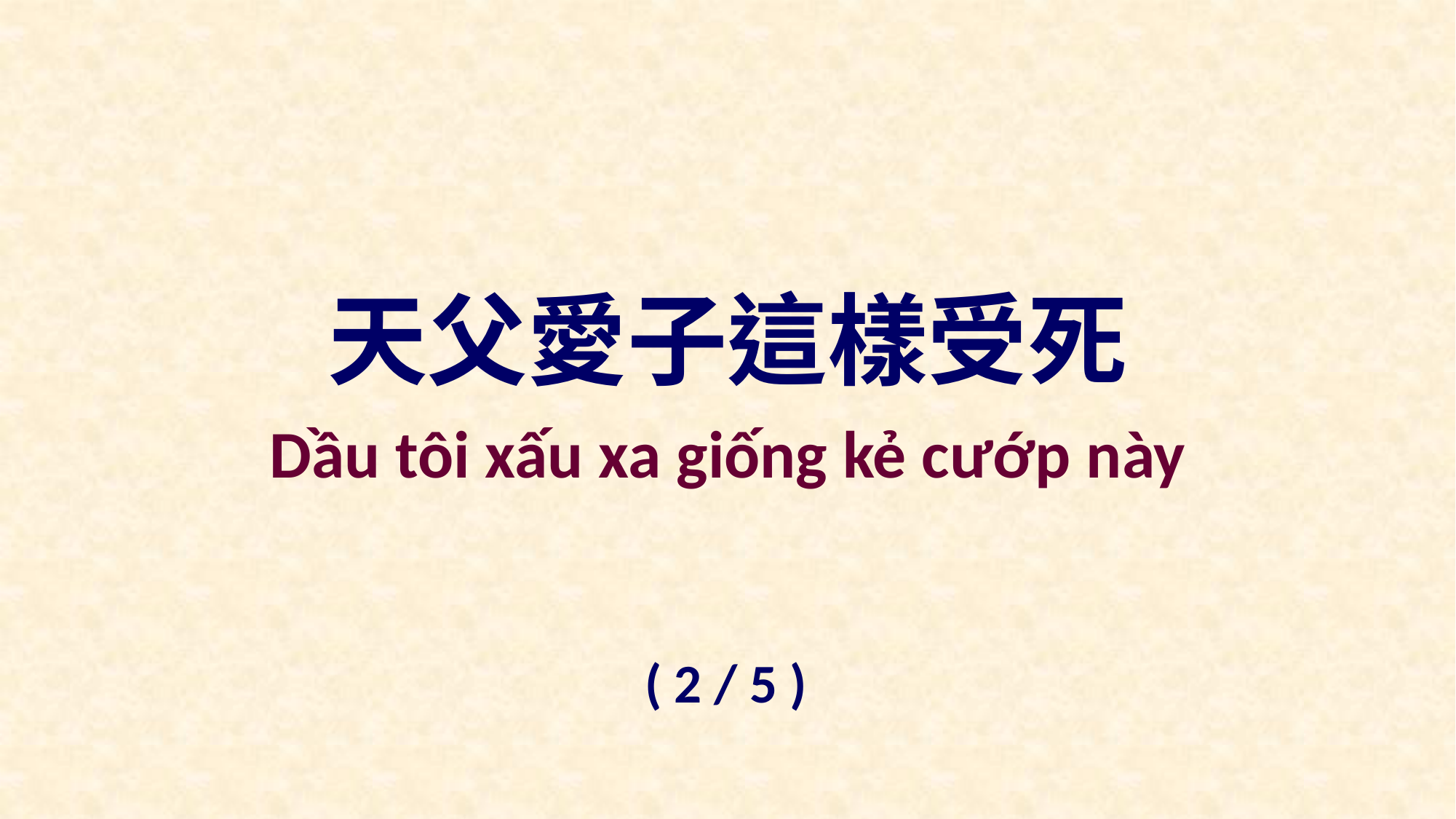

天父愛子這樣受死
Dầu tôi xấu xa giống kẻ cướp này
( 2 / 5 )